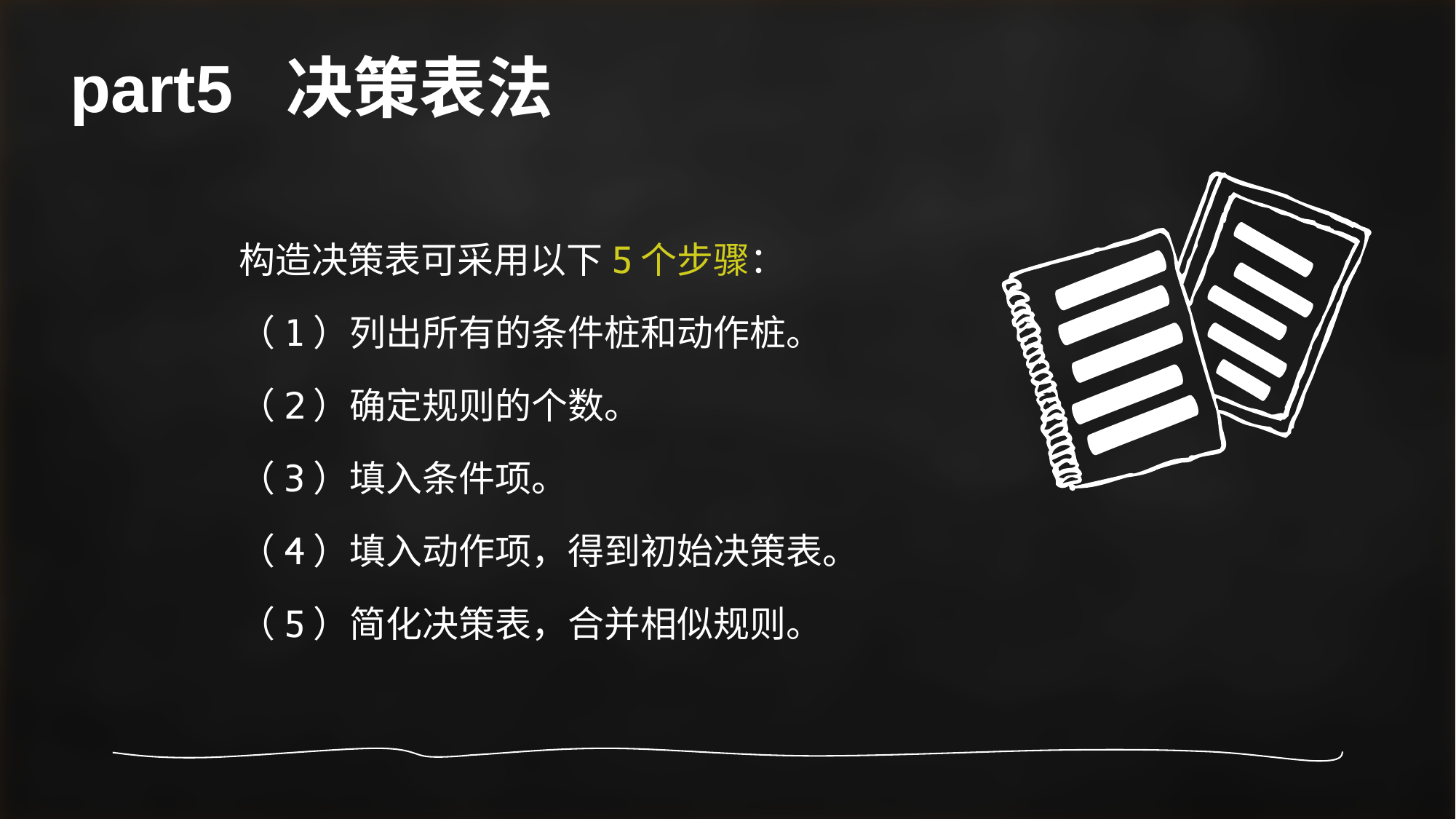

# part5  决策表法

构造决策表可采用以下5个步骤：
（1）列出所有的条件桩和动作桩。
（2）确定规则的个数。
（3）填入条件项。
（4）填入动作项，得到初始决策表。
（5）简化决策表，合并相似规则。